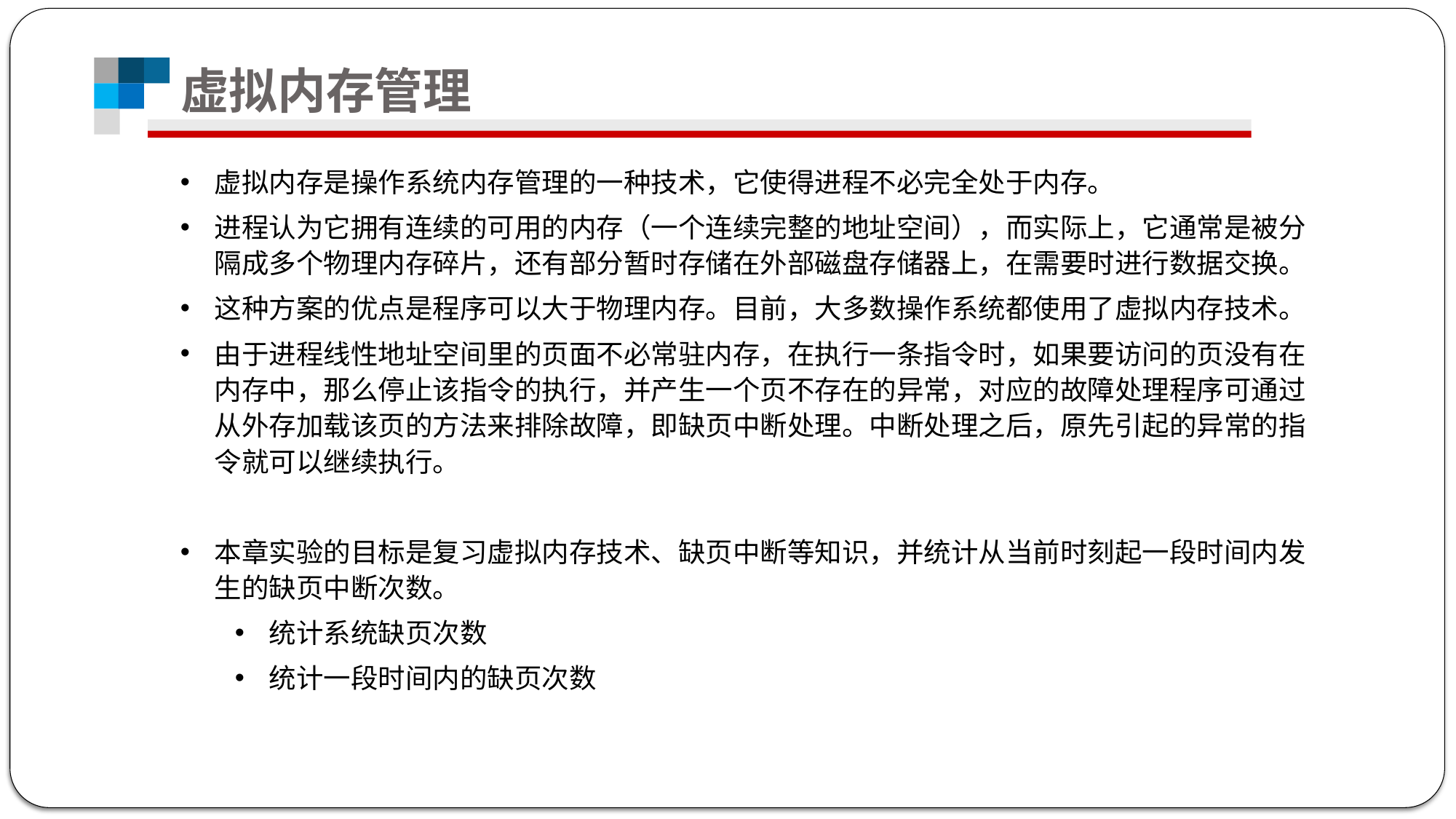

# 虚拟内存管理
虚拟内存是操作系统内存管理的一种技术，它使得进程不必完全处于内存。
进程认为它拥有连续的可用的内存（一个连续完整的地址空间），而实际上，它通常是被分隔成多个物理内存碎片，还有部分暂时存储在外部磁盘存储器上，在需要时进行数据交换。
这种方案的优点是程序可以大于物理内存。目前，大多数操作系统都使用了虚拟内存技术。
由于进程线性地址空间里的页面不必常驻内存，在执行一条指令时，如果要访问的页没有在内存中，那么停止该指令的执行，并产生一个页不存在的异常，对应的故障处理程序可通过从外存加载该页的方法来排除故障，即缺页中断处理。中断处理之后，原先引起的异常的指令就可以继续执行。

本章实验的目标是复习虚拟内存技术、缺页中断等知识，并统计从当前时刻起一段时间内发生的缺页中断次数。
统计系统缺页次数
统计一段时间内的缺页次数